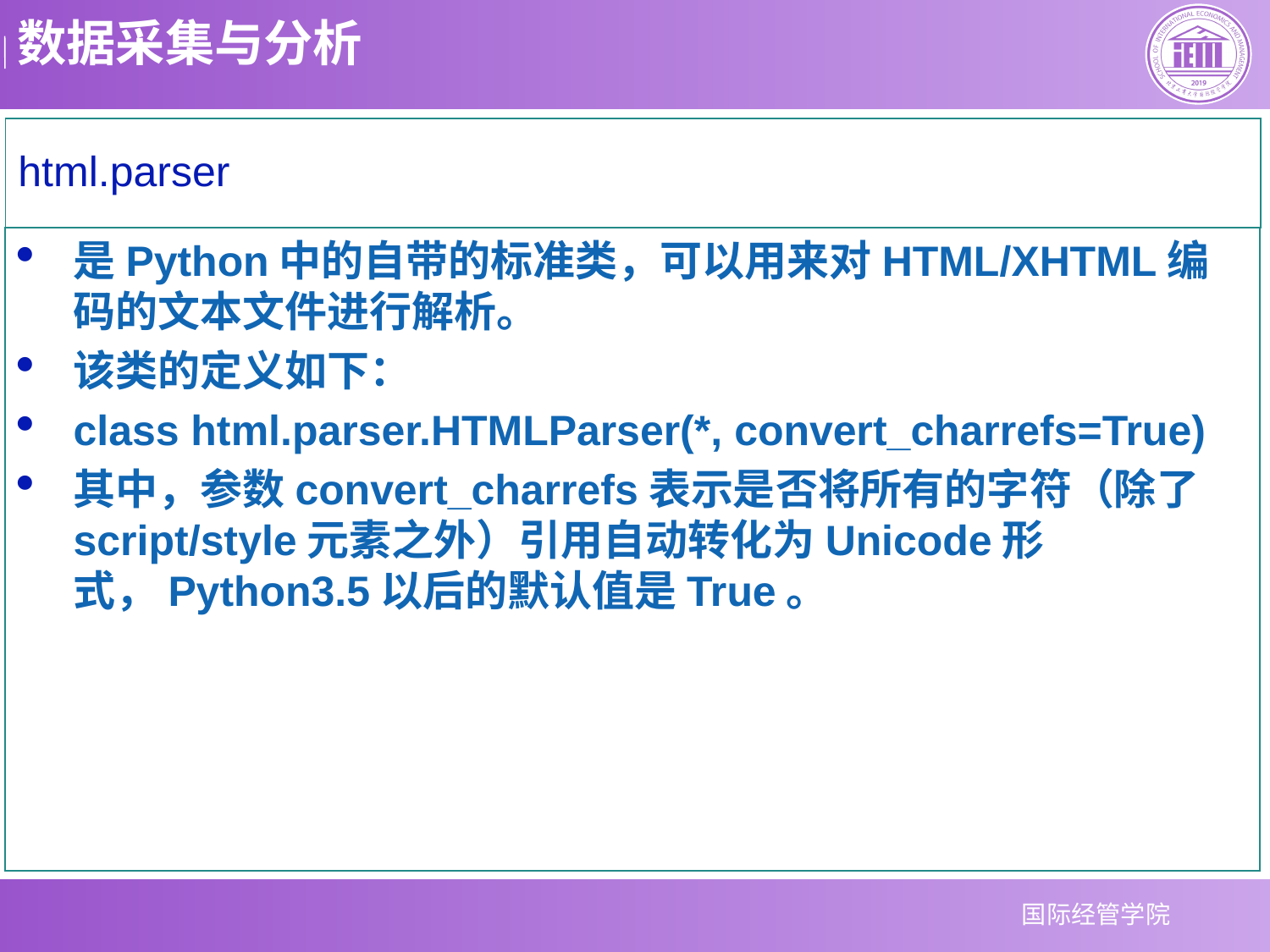

# html.parser
是Python中的自带的标准类，可以用来对HTML/XHTML编码的文本文件进行解析。
该类的定义如下：
class html.parser.HTMLParser(*, convert_charrefs=True)
其中，参数convert_charrefs表示是否将所有的字符（除了script/style元素之外）引用自动转化为Unicode形式，Python3.5以后的默认值是True。